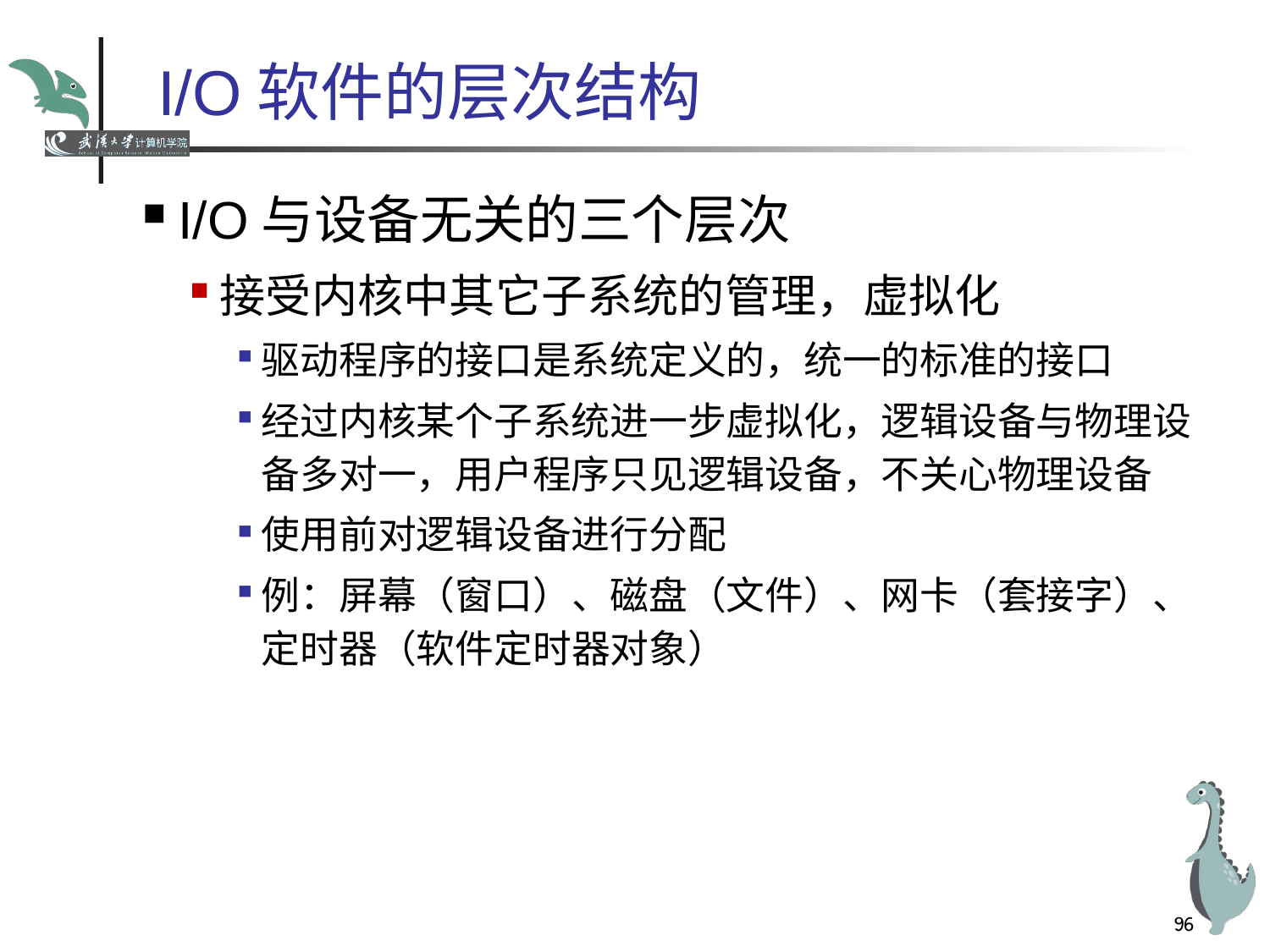

# I/O软件的层次结构
I/O与设备无关的三个层次
接受内核中其它子系统的管理，虚拟化
驱动程序的接口是系统定义的，统一的标准的接口
经过内核某个子系统进一步虚拟化，逻辑设备与物理设备多对一，用户程序只见逻辑设备，不关心物理设备
使用前对逻辑设备进行分配
例：屏幕（窗口）、磁盘（文件）、网卡（套接字）、定时器（软件定时器对象）
96